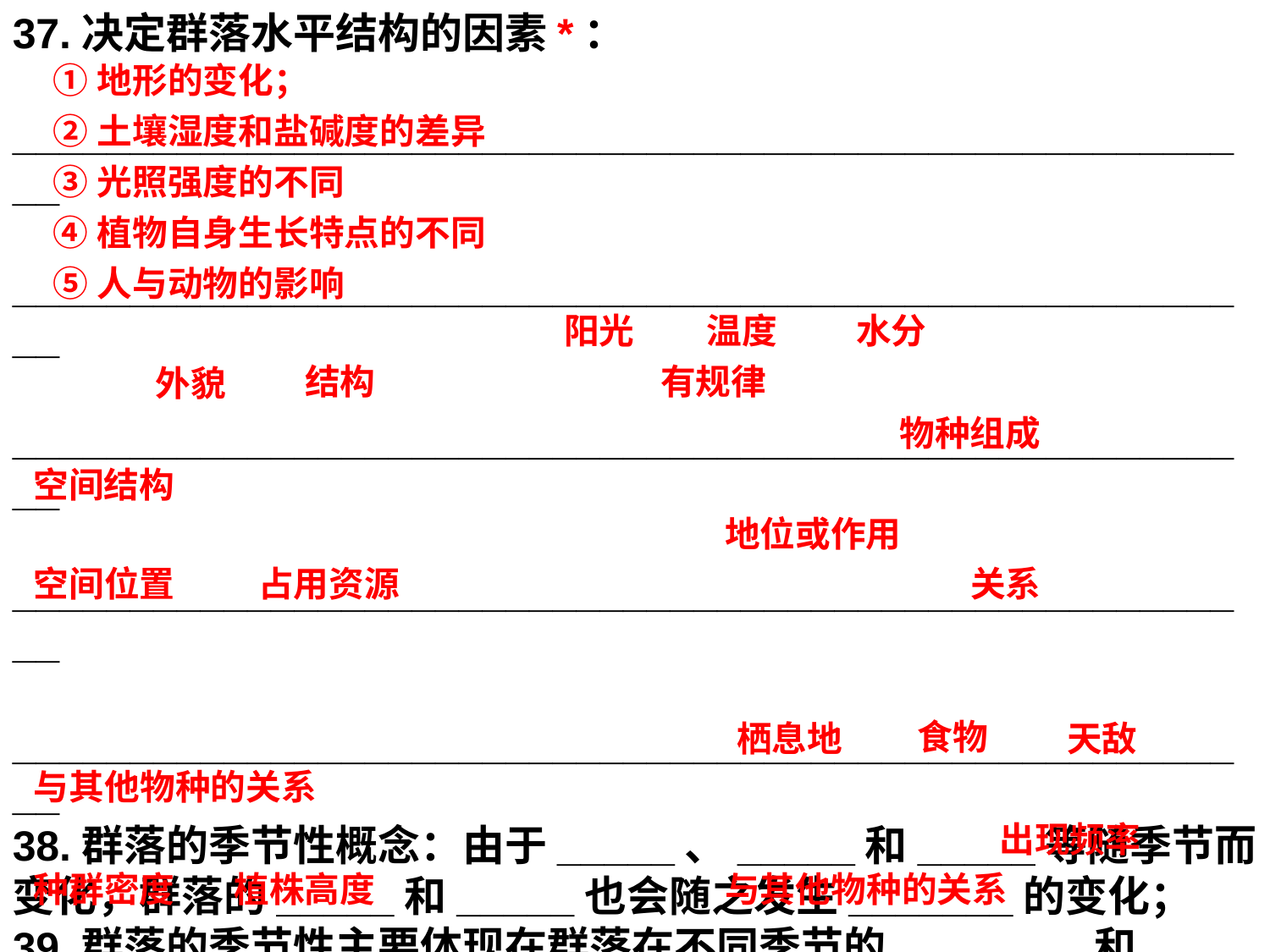

37.决定群落水平结构的因素*：
  ______________________________________________________
  ______________________________________________________
  ______________________________________________________
  ______________________________________________________
  ______________________________________________________
38.群落的季节性概念：由于_____、_____和_____等随季节而变化，群落的_____和_____也会随之发生_______的变化；
39.群落的季节性主要体现在群落在不同季节的________和_________发生改变；
40.生态位概念：一个物种在群落中的__________，包括所处的_________，_________的情况，以及与其他物种的_____等，称为这个物种的生态位（niche)
41.生态位的研究内容：
①研究动物的生态位：通常要研究它的______、_____、_____以及_______________等；
②研究植物的生态位：通常要研究它在研究区域内的________、________、_________等特征，以及它__________________等；
①地形的变化；
②土壤湿度和盐碱度的差异
③光照强度的不同
④植物自身生长特点的不同
⑤人与动物的影响
温度
水分
阳光
有规律
结构
外貌
物种组成
空间结构
地位或作用
占用资源
空间位置
关系
食物
天敌
栖息地
与其他物种的关系
出现频率
种群密度
植株高度
与其他物种的关系